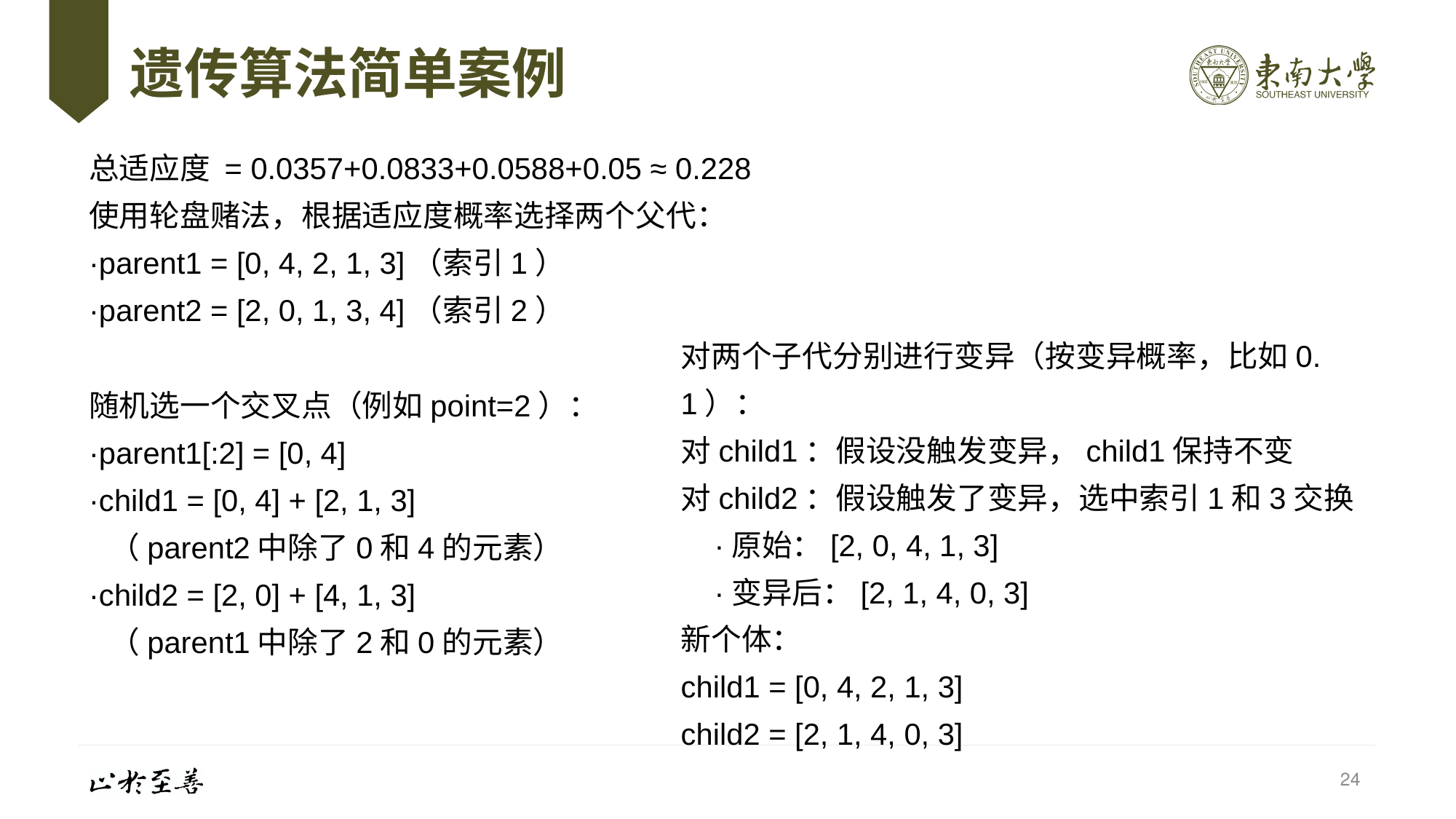

# 遗传算法简单案例
总适应度 = 0.0357+0.0833+0.0588+0.05 ≈ 0.228
使用轮盘赌法，根据适应度概率选择两个父代：
·parent1 = [0, 4, 2, 1, 3]（索引1）
·parent2 = [2, 0, 1, 3, 4]（索引2）
对两个子代分别进行变异（按变异概率，比如0.1）：
对child1：假设没触发变异，child1保持不变
对child2：假设触发了变异，选中索引1和3交换
    ·原始：[2, 0, 4, 1, 3]
    ·变异后：[2, 1, 4, 0, 3]
随机选一个交叉点（例如point=2）：
·parent1[:2] = [0, 4]
·child1 = [0, 4] + [2, 1, 3]
  （parent2中除了0和4的元素）
·child2 = [2, 0] + [4, 1, 3]
  （parent1中除了2和0的元素）
新个体：
child1 = [0, 4, 2, 1, 3]
child2 = [2, 1, 4, 0, 3]
24